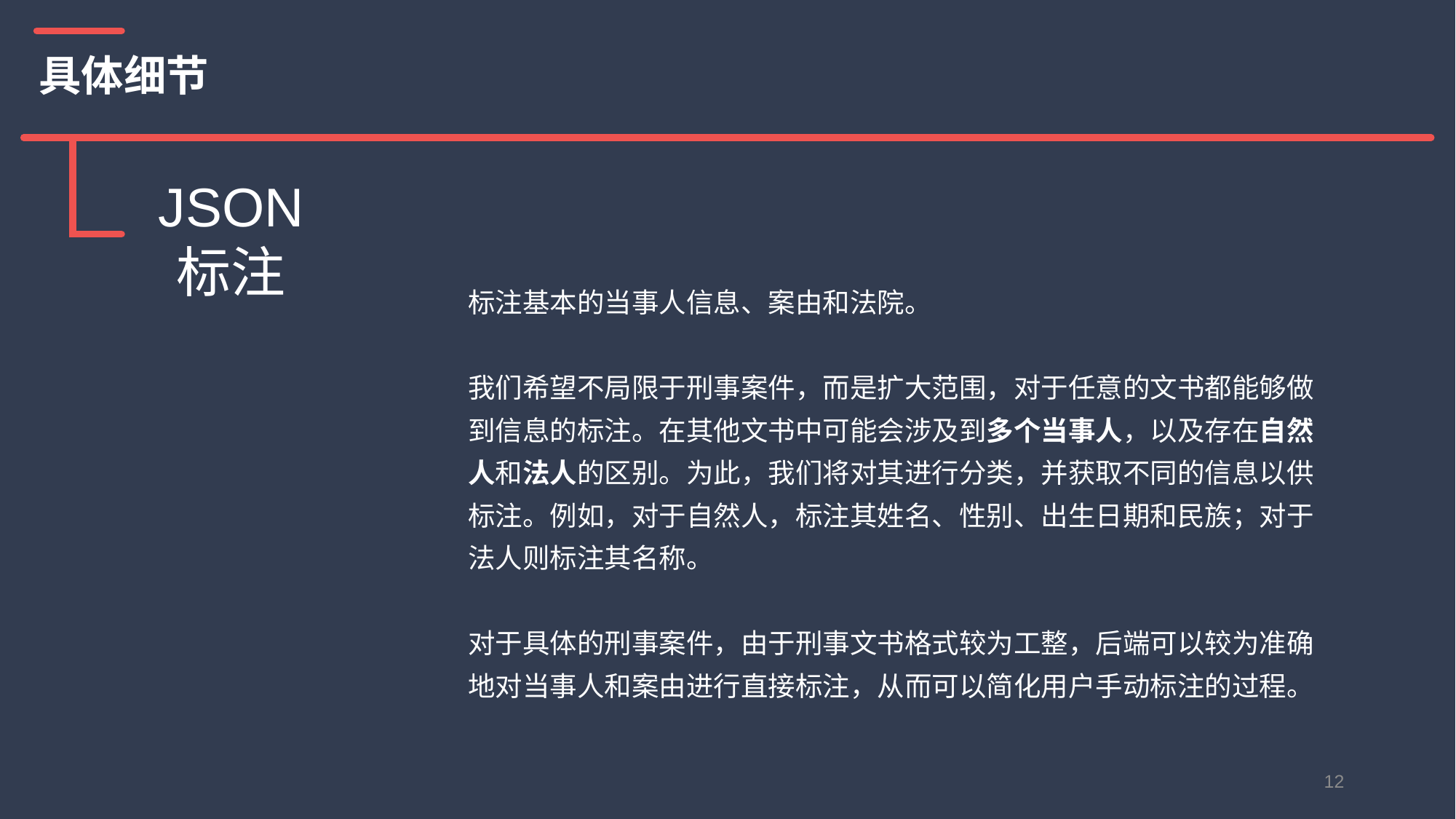

具体细节
JSON
标注
标注基本的当事人信息、案由和法院。

我们希望不局限于刑事案件，而是扩大范围，对于任意的文书都能够做到信息的标注。在其他文书中可能会涉及到多个当事人，以及存在自然人和法人的区别。为此，我们将对其进行分类，并获取不同的信息以供标注。例如，对于自然人，标注其姓名、性别、出生日期和民族；对于法人则标注其名称。

对于具体的刑事案件，由于刑事文书格式较为工整，后端可以较为准确地对当事人和案由进行直接标注，从而可以简化用户手动标注的过程。

12